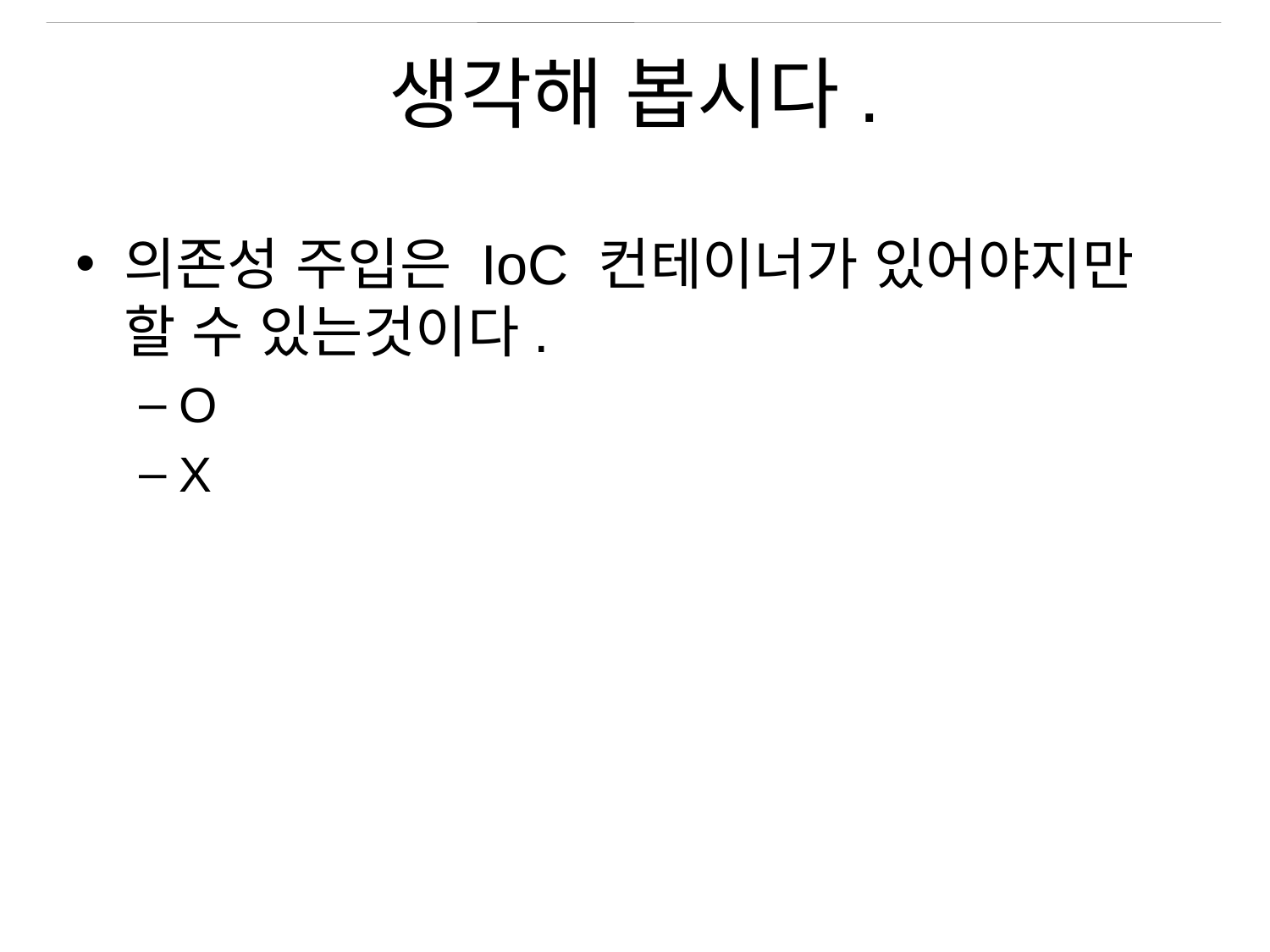

# 생각해 봅시다.
의존성 주입은 IoC 컨테이너가 있어야지만 할 수 있는것이다.
O
X